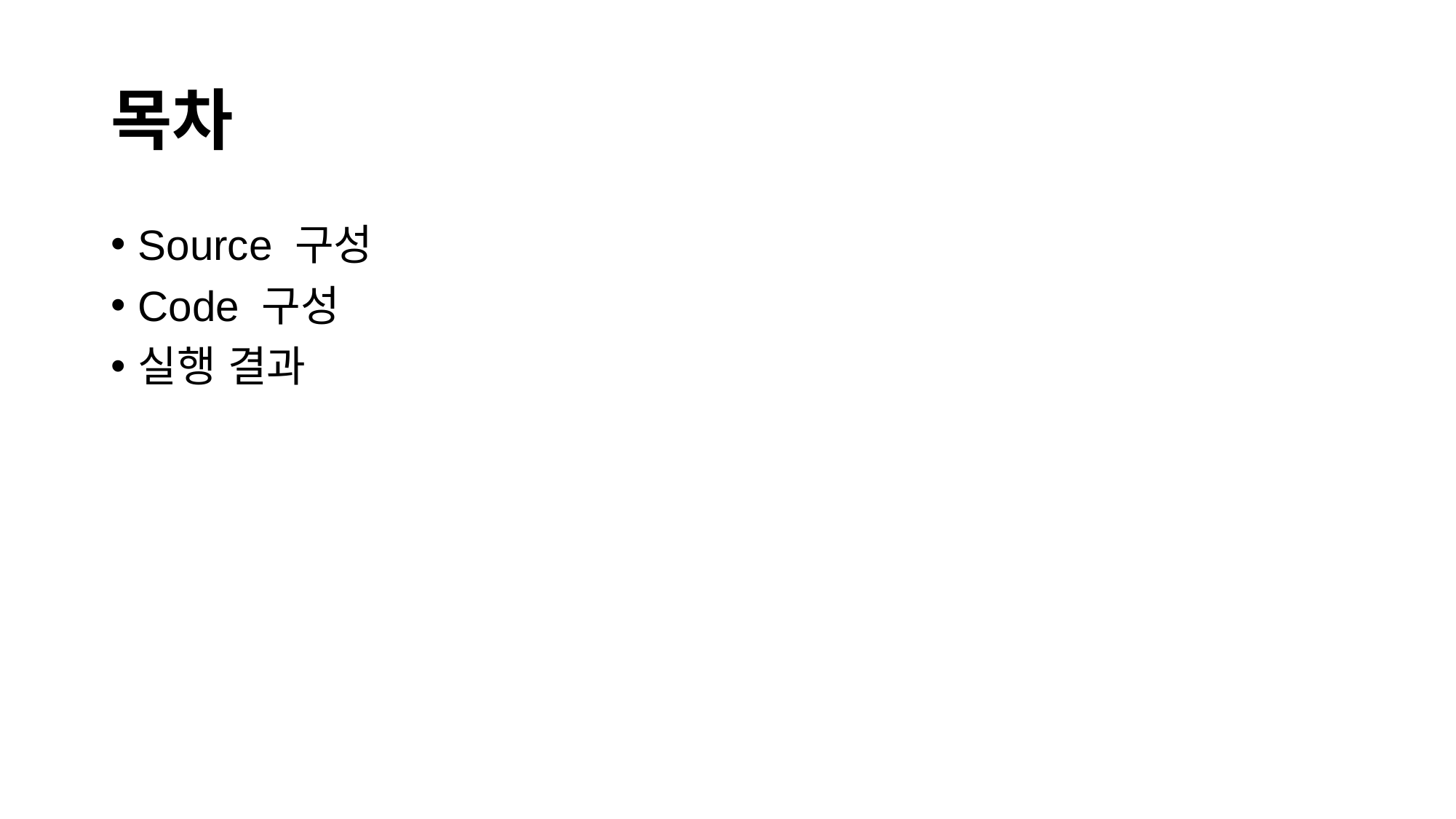

# 목차
Source 구성
Code 구성
실행 결과